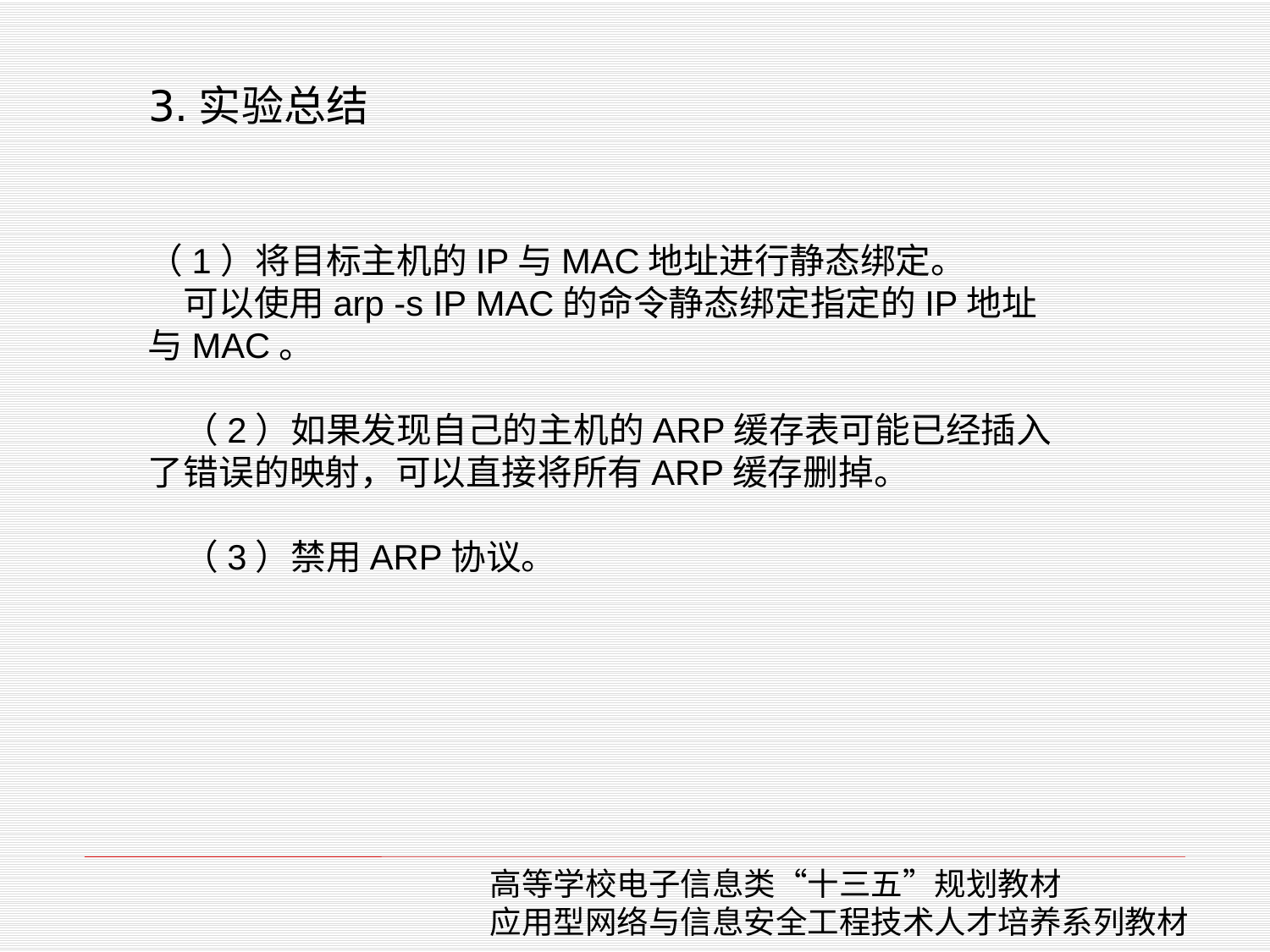

3.实验总结
（1）将目标主机的IP与MAC地址进行静态绑定。可以使用arp -s IP MAC的命令静态绑定指定的IP地址与MAC。

（2）如果发现自己的主机的ARP缓存表可能已经插入了错误的映射，可以直接将所有ARP缓存删掉。

（3）禁用ARP协议。
高等学校电子信息类“十三五”规划教材
应用型网络与信息安全工程技术人才培养系列教材